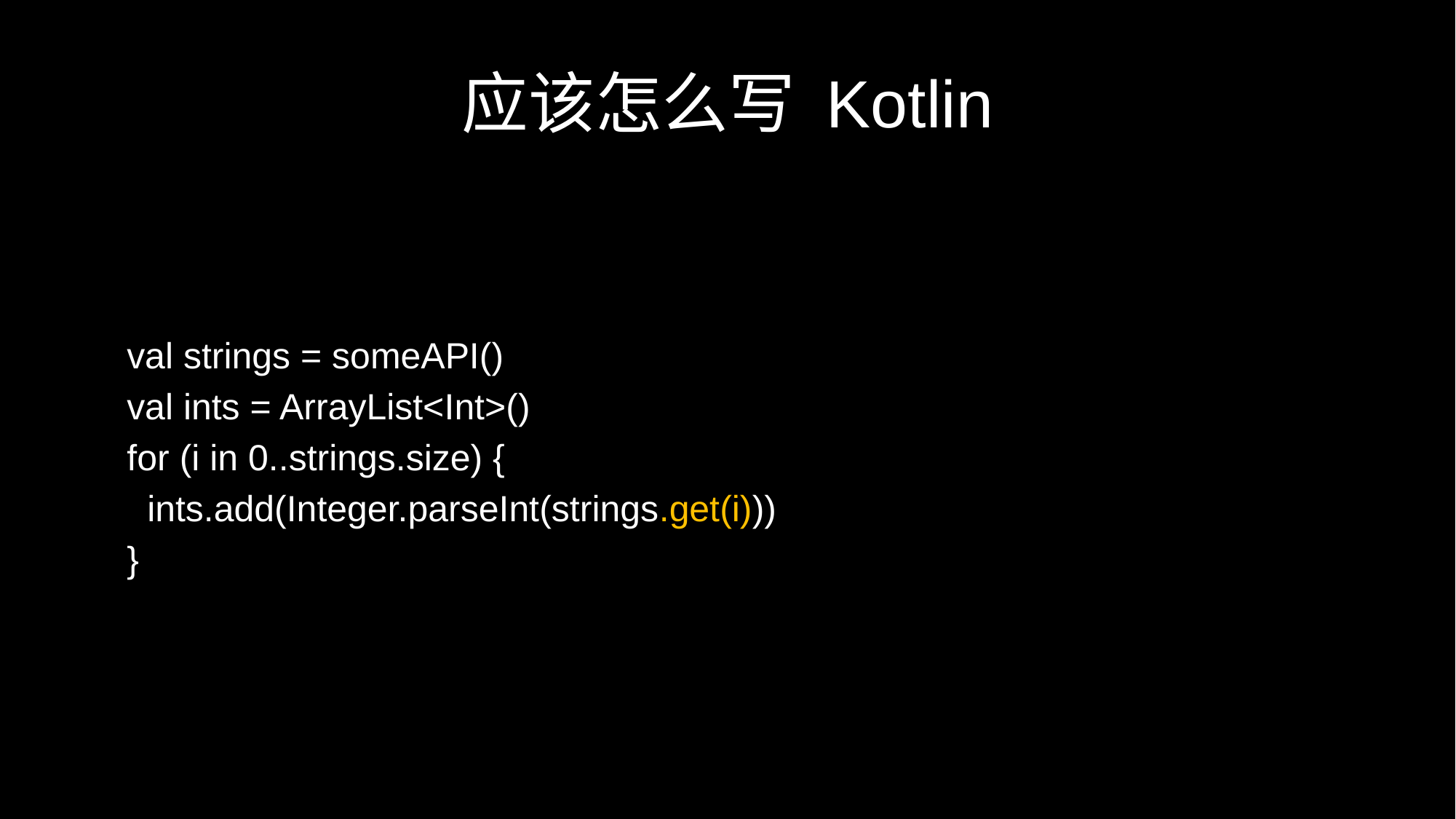

# 应该怎么写 Kotlin
val strings = someAPI()
val ints = ArrayList<Int>()
for (i in 0..strings.size) {
  ints.add(Integer.parseInt(strings.get(i)))
}